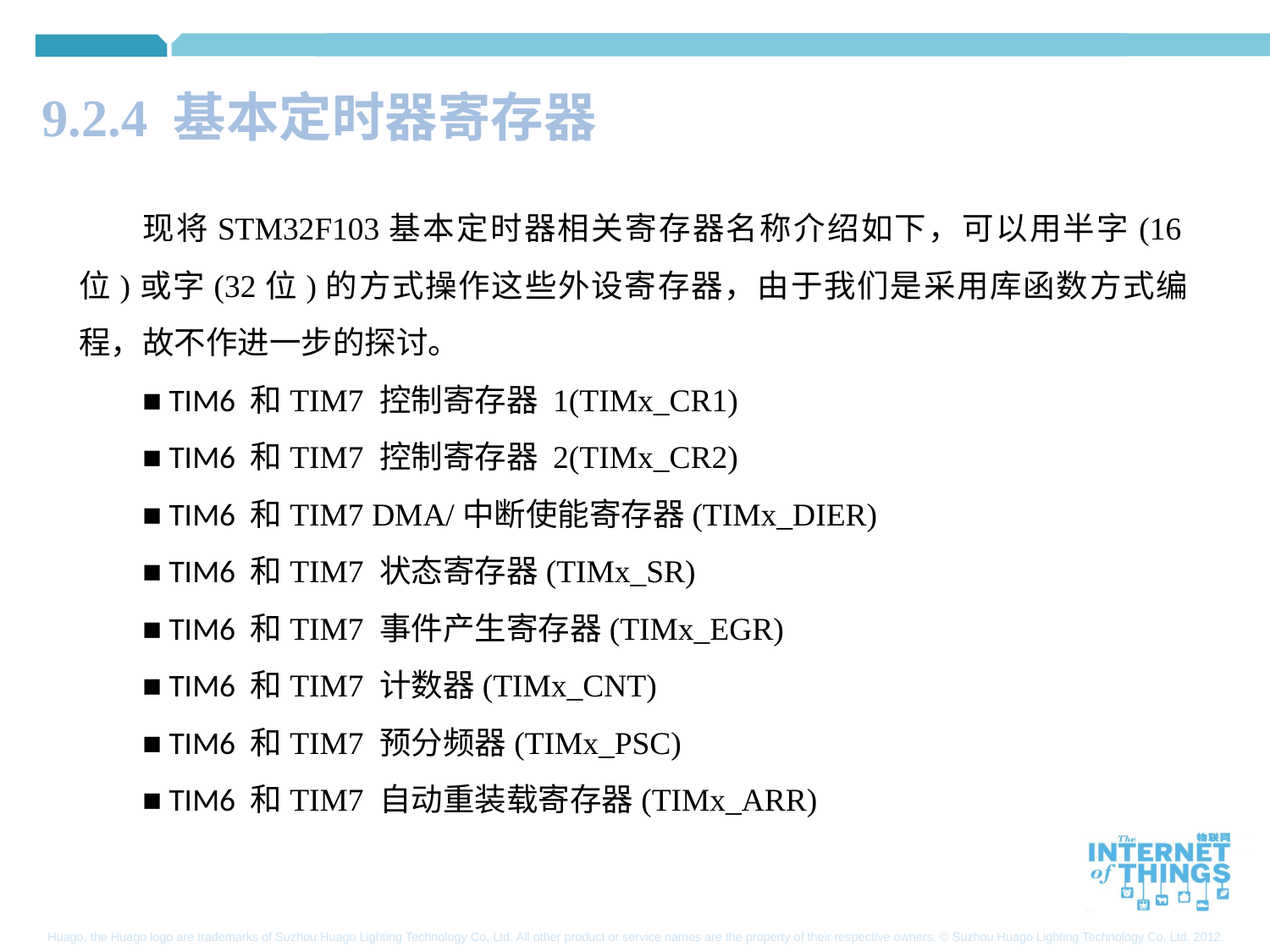

9.2.4 基本定时器寄存器
现将STM32F103基本定时器相关寄存器名称介绍如下，可以用半字(16位)或字(32位)的方式操作这些外设寄存器，由于我们是采用库函数方式编程，故不作进一步的探讨。
■ TIM6 和TIM7 控制寄存器 1(TIMx_CR1)
■ TIM6 和TIM7 控制寄存器 2(TIMx_CR2)
■ TIM6 和TIM7 DMA/中断使能寄存器(TIMx_DIER)
■ TIM6 和TIM7 状态寄存器(TIMx_SR)
■ TIM6 和TIM7 事件产生寄存器(TIMx_EGR)
■ TIM6 和TIM7 计数器(TIMx_CNT)
■ TIM6 和TIM7 预分频器(TIMx_PSC)
■ TIM6 和TIM7 自动重装载寄存器(TIMx_ARR)